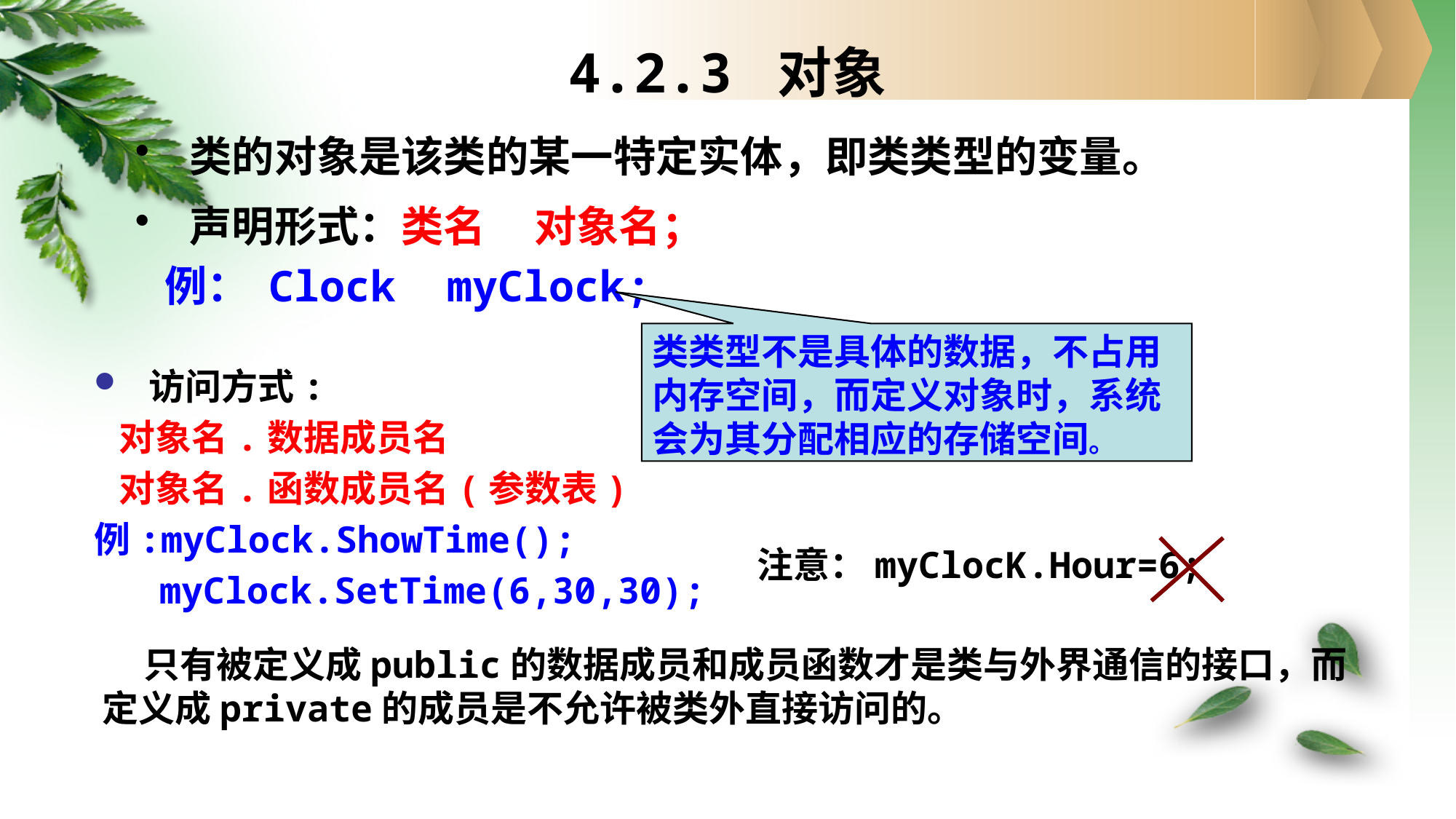

# 4.2.3 对象
类的对象是该类的某一特定实体，即类类型的变量。
声明形式：类名     对象名；
  例： Clock  myClock;

类类型不是具体的数据，不占用内存空间，而定义对象时，系统会为其分配相应的存储空间。
访问方式:
  对象名.数据成员名
  对象名.函数成员名(参数表)
例:myClock.ShowTime();
   myClock.SetTime(6,30,30);

注意：myClocK.Hour=6;

    只有被定义成public的数据成员和成员函数才是类与外界通信的接口，而定义成private的成员是不允许被类外直接访问的。